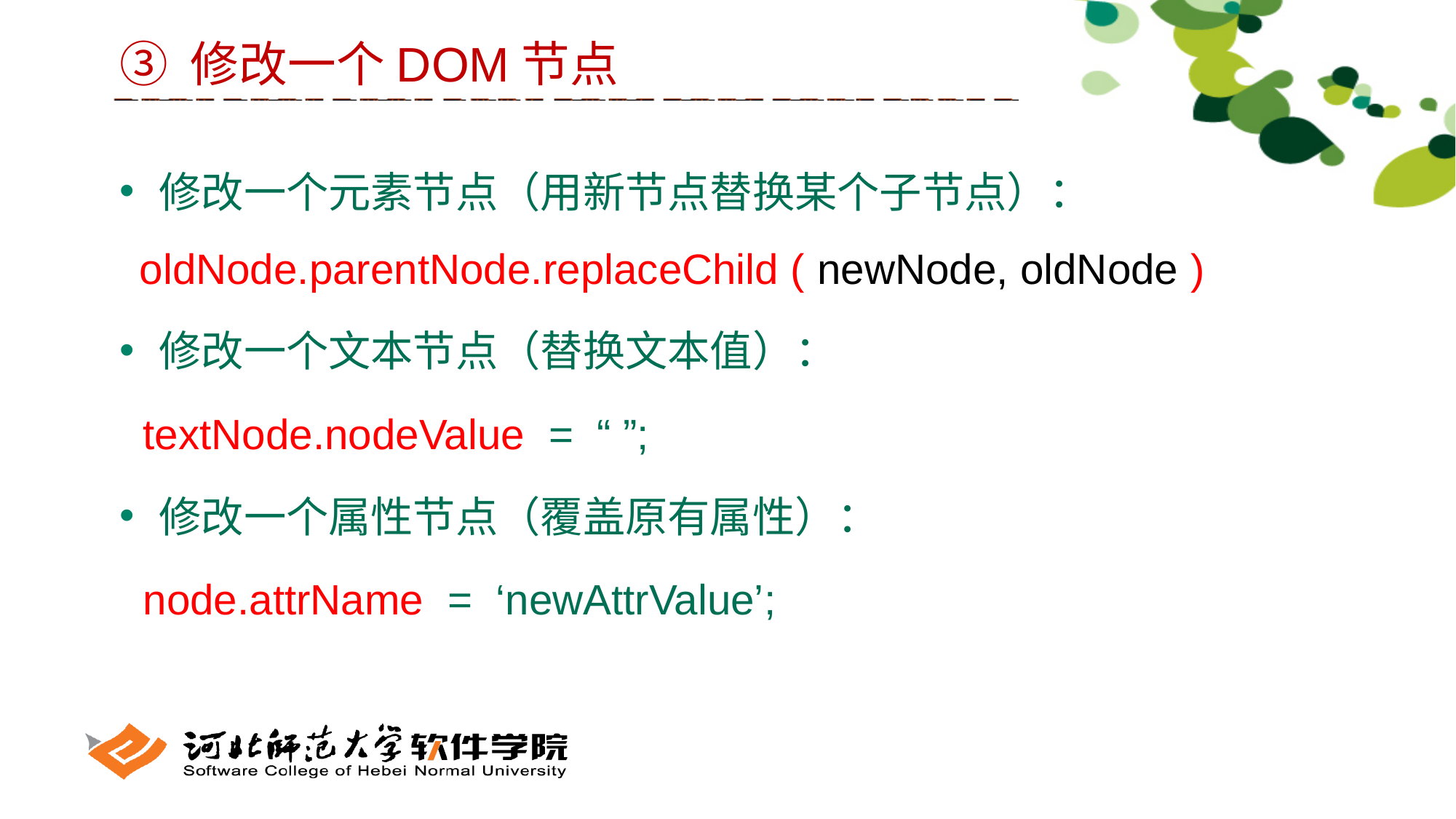

③ 修改一个DOM节点
 修改一个元素节点（用新节点替换某个子节点）：oldNode.parentNode.replaceChild ( newNode, oldNode )
 修改一个文本节点（替换文本值）：
  textNode.nodeValue  =  “ ”;
 修改一个属性节点（覆盖原有属性）：
  node.attrName  =  ‘newAttrValue’;